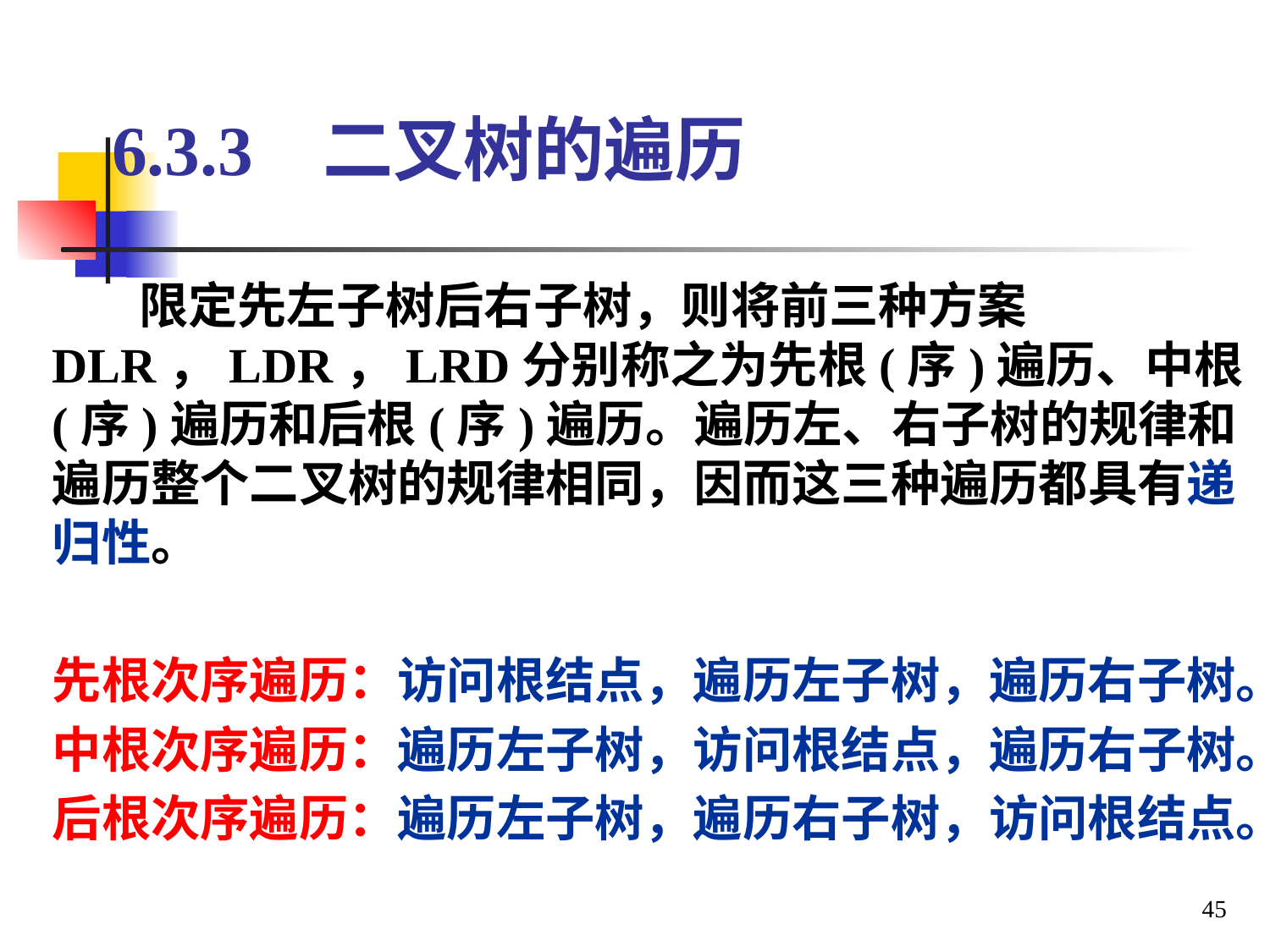

# 6.3.3   二叉树的遍历
限定先左子树后右子树，则将前三种方案DLR，LDR，LRD分别称之为先根(序)遍历、中根(序)遍历和后根(序)遍历。遍历左、右子树的规律和遍历整个二叉树的规律相同，因而这三种遍历都具有递归性。

先根次序遍历：访问根结点，遍历左子树，遍历右子树。
中根次序遍历：遍历左子树，访问根结点，遍历右子树。
后根次序遍历：遍历左子树，遍历右子树，访问根结点。
45